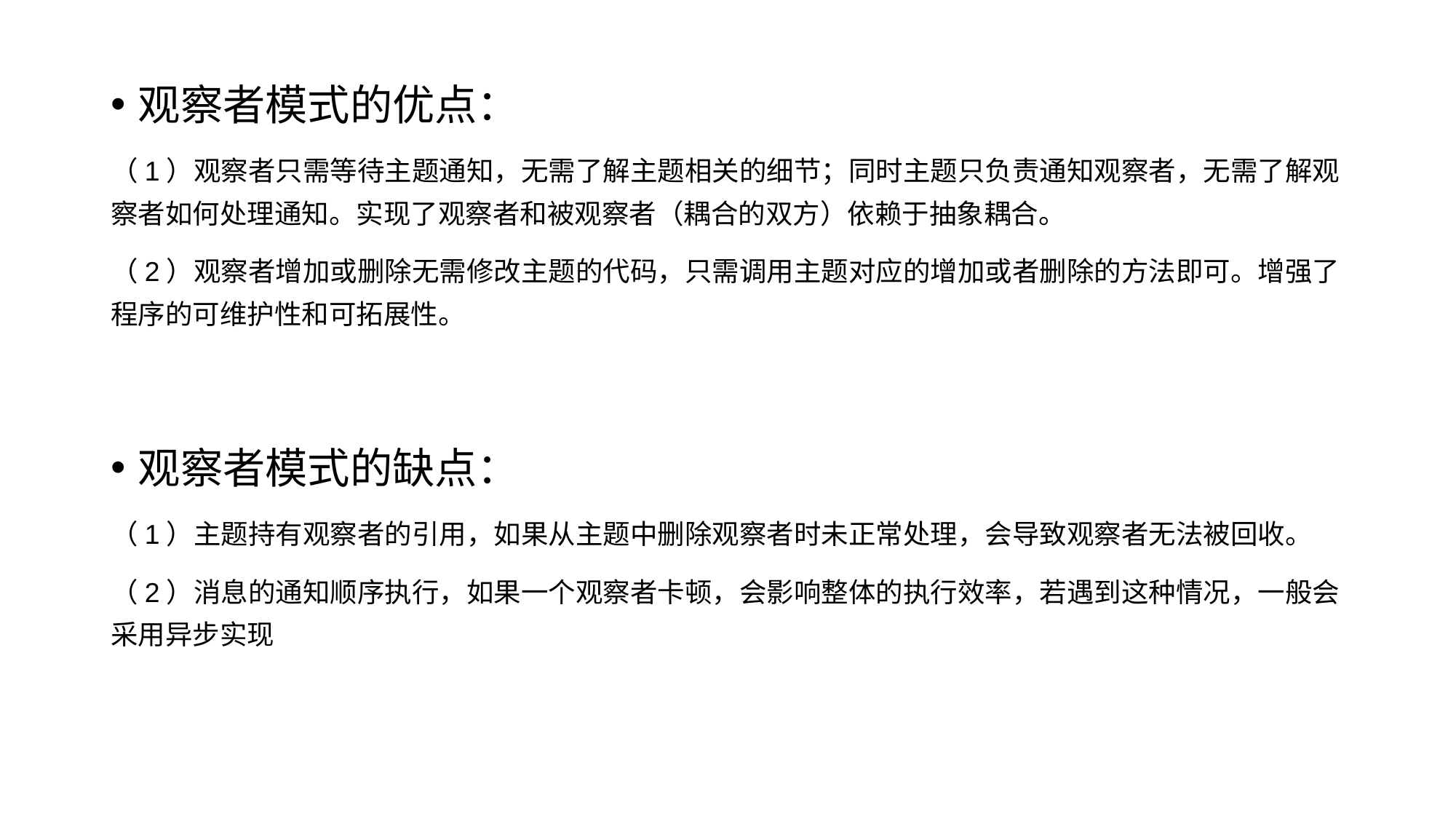

观察者模式的优点：
（1）观察者只需等待主题通知，无需了解主题相关的细节；同时主题只负责通知观察者，无需了解观察者如何处理通知。实现了观察者和被观察者（耦合的双方）依赖于抽象耦合。
（2）观察者增加或删除无需修改主题的代码，只需调用主题对应的增加或者删除的方法即可。增强了程序的可维护性和可拓展性。

观察者模式的缺点：
（1）主题持有观察者的引用，如果从主题中删除观察者时未正常处理，会导致观察者无法被回收。
（2）消息的通知顺序执行，如果一个观察者卡顿，会影响整体的执行效率，若遇到这种情况，一般会采用异步实现